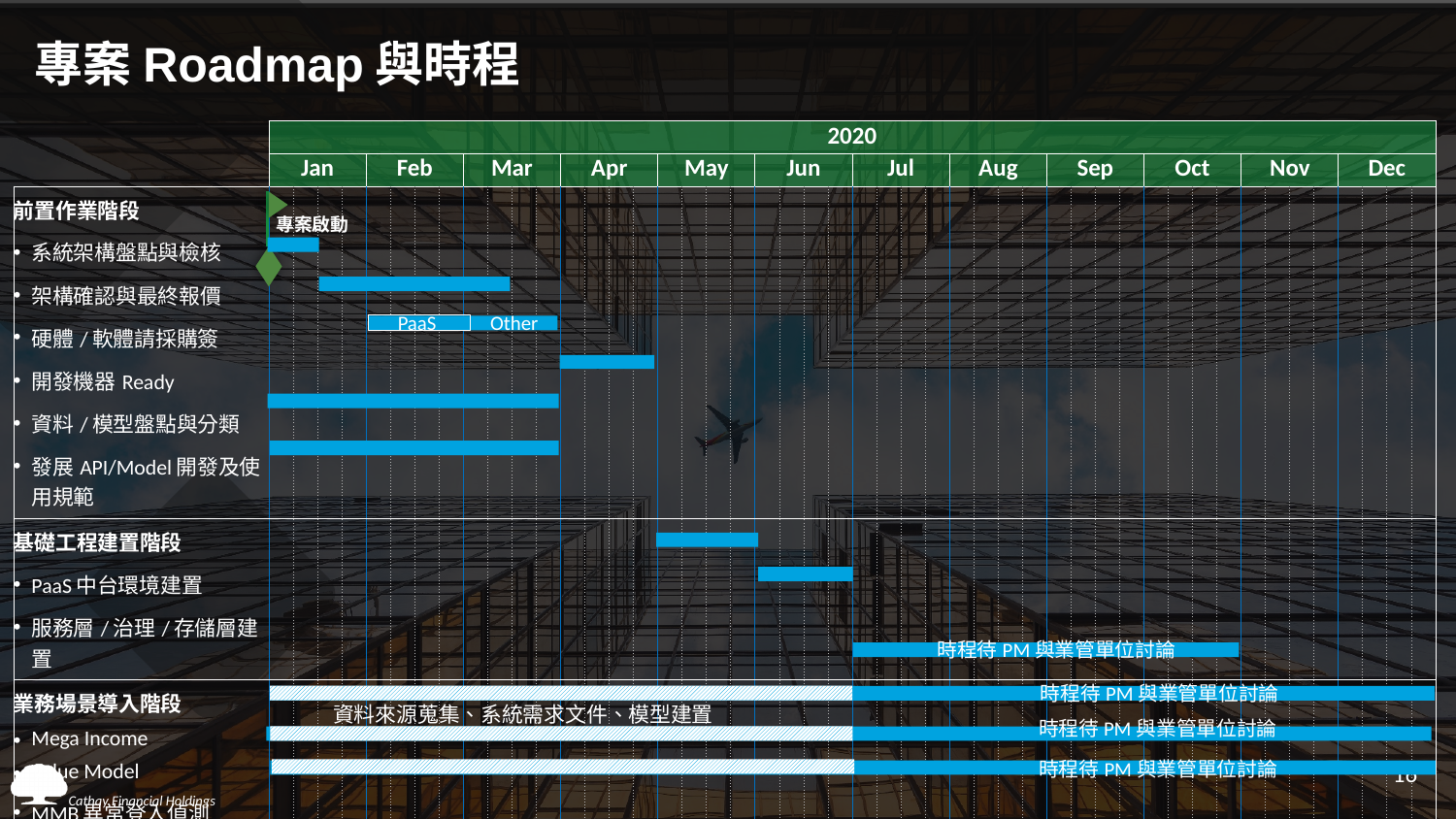

專案Roadmap與時程
|  | 2020 |  |  |  |  |  |  |  |  |  |  |  |  |  |  |  |  |  |  |  |  |  |  |  |  |  |  |  |  |  |  |  |  |  |  |  |  |  |  |  |  |  |  |  |  |  |  |  |
| --- | --- | --- | --- | --- | --- | --- | --- | --- | --- | --- | --- | --- | --- | --- | --- | --- | --- | --- | --- | --- | --- | --- | --- | --- | --- | --- | --- | --- | --- | --- | --- | --- | --- | --- | --- | --- | --- | --- | --- | --- | --- | --- | --- | --- | --- | --- | --- | --- |
|  | Jan |  |  |  | Feb |  |  |  | Mar |  |  |  | Apr |  |  |  | May |  |  |  | Jun |  |  |  | Jul |  |  |  | Aug |  |  |  | Sep |  |  |  | Oct |  |  |  | Nov |  |  |  | Dec |  |  |  |
| 前置作業階段 系統架構盤點與檢核 架構確認與最終報價 硬體/軟體請採購簽 開發機器Ready 資料/模型盤點與分類 發展API/Model開發及使用規範 |  |  |  |  |  |  |  |  |  |  |  |  |  |  |  |  |  |  |  |  |  |  |  |  |  |  |  |  |  |  |  |  |  |  |  |  |  |  |  |  |  |  |  |  |  |  |  |  |
| 基礎工程建置階段 PaaS中台環境建置 服務層/治理/存儲層建置 |  |  |  |  |  |  |  |  |  |  |  |  |  |  |  |  |  |  |  |  |  |  |  |  |  |  |  |  |  |  |  |  |  |  |  |  |  |  |  |  |  |  |  |  |  |  |  |  |
| 業務場景導入階段 Mega Income Value Model MMB異常登入偵測 客服進線問題預測 |  |  |  |  |  |  |  |  |  |  |  |  |  |  |  |  |  |  |  |  |  |  |  |  |  |  |  |  |  |  |  |  |  |  |  |  |  |  |  |  |  |  |  |  |  |  |  |  |

專案啟動

PaaS
Other

時程待PM與業管單位討論

時程待PM與業管單位討論

資料來源蒐集、系統需求文件、模型建置
時程待PM與業管單位討論

時程待PM與業管單位討論
16

Modules in scope: Core HCM (including Onboarding, ESS and MSS), Organization, Talent, Performance Management, Compensation Core/Advanced Compensation, Reporting and Analytics, Mobile, Recruiting
Onsite